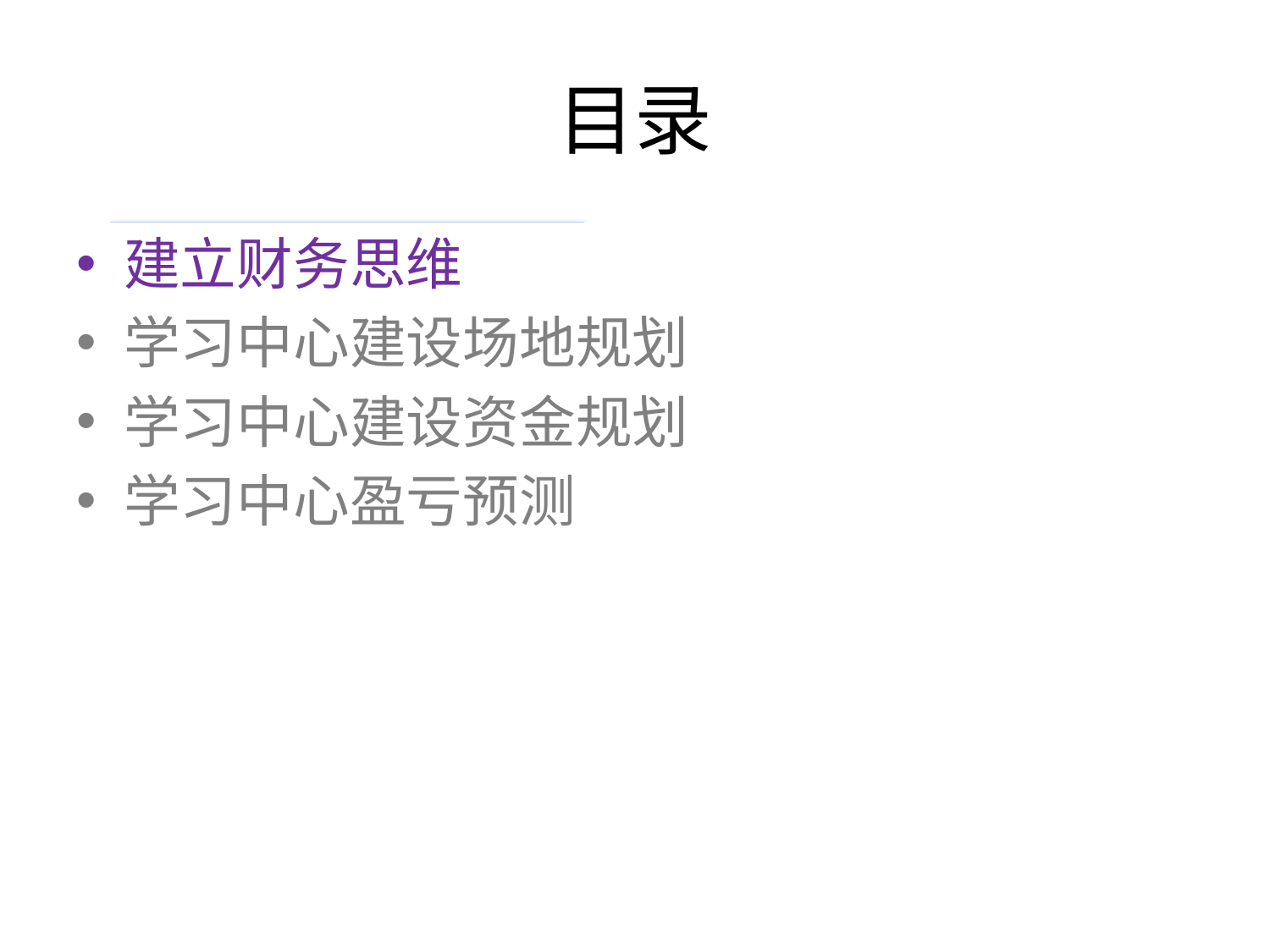

# 目录
建立财务思维
学习中心建设场地规划
学习中心建设资金规划
学习中心盈亏预测